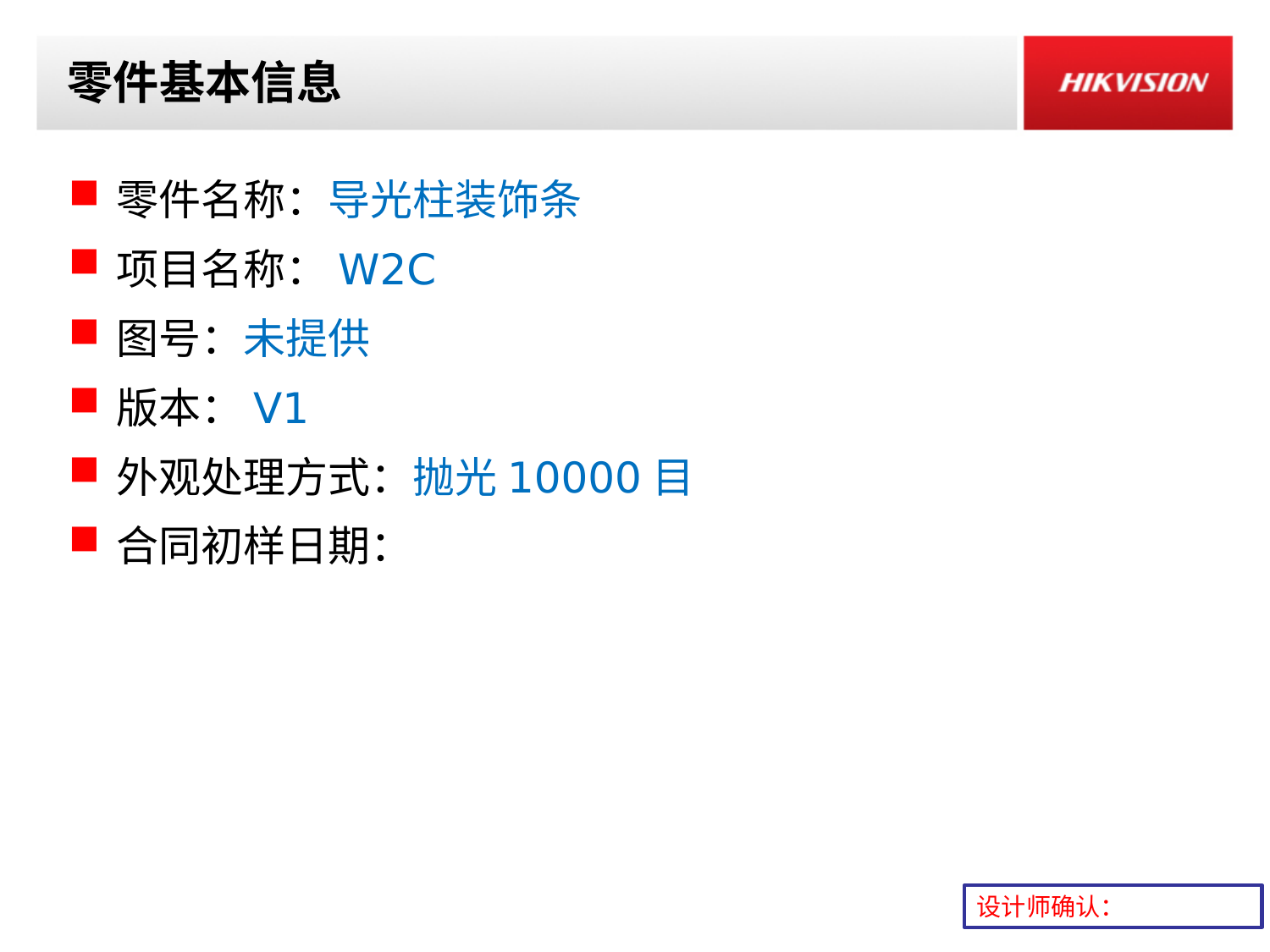

# 零件基本信息
零件名称：导光柱装饰条
项目名称：W2C
图号：未提供
版本：V1
外观处理方式：抛光10000目
合同初样日期：

设计师确认：